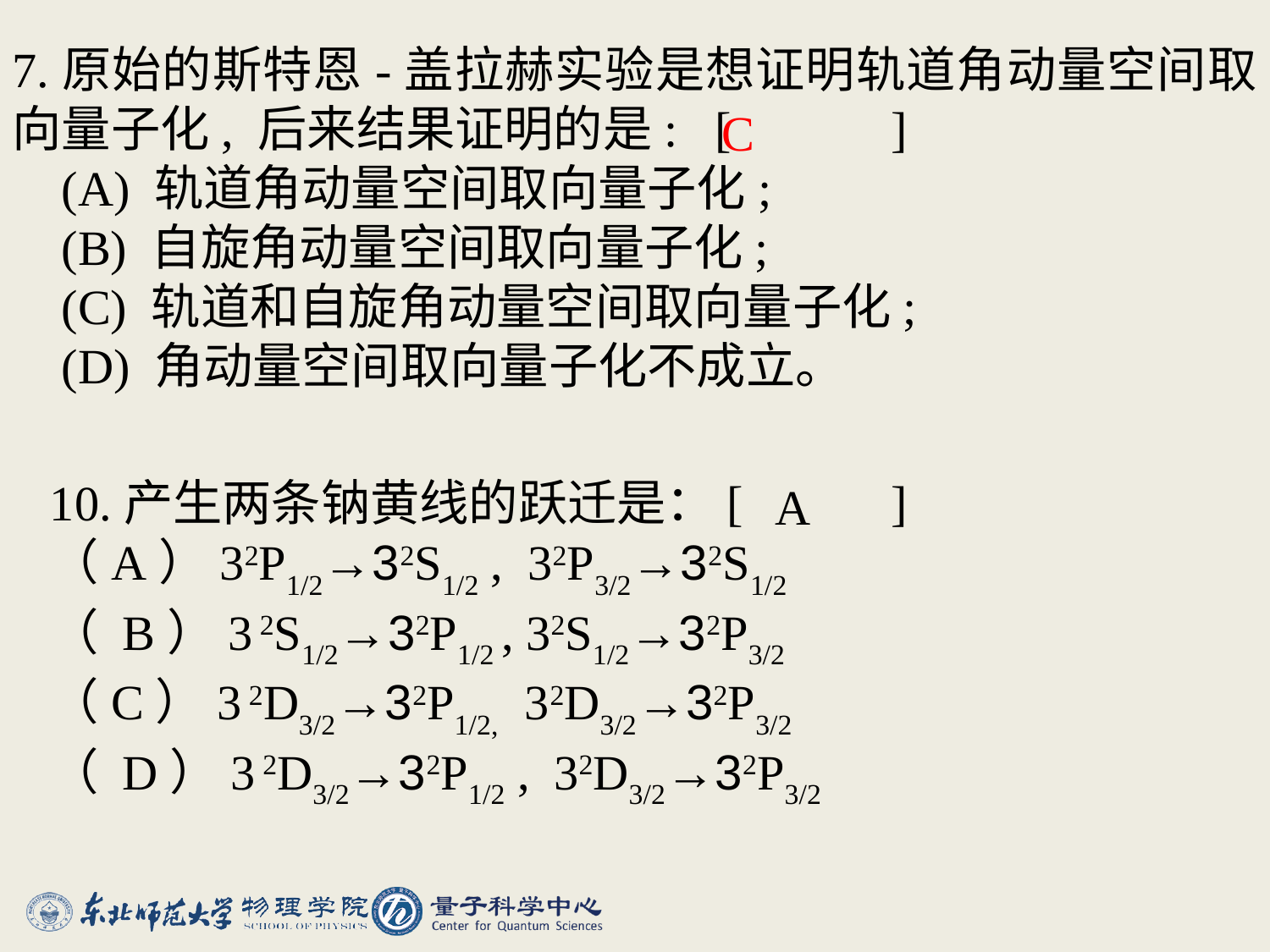

7.原始的斯特恩-盖拉赫实验是想证明轨道角动量空间取向量子化, 后来结果证明的是:   [             ]
    (A) 轨道角动量空间取向量子化;
    (B) 自旋角动量空间取向量子化;
    (C) 轨道和自旋角动量空间取向量子化;
    (D) 角动量空间取向量子化不成立。
#
C

10.产生两条钠黄线的跃迁是：[            ]
（A）32P1/2→32S1/2 ,  32P3/2→32S1/2
（ B）3 2S1/2→32P1/2 , 32S1/2→32P3/2
（C）3 2D3/2→32P1/2,   32D3/2→32P3/2
（ D）3 2D3/2→32P1/2 ,  32D3/2→32P3/2

A